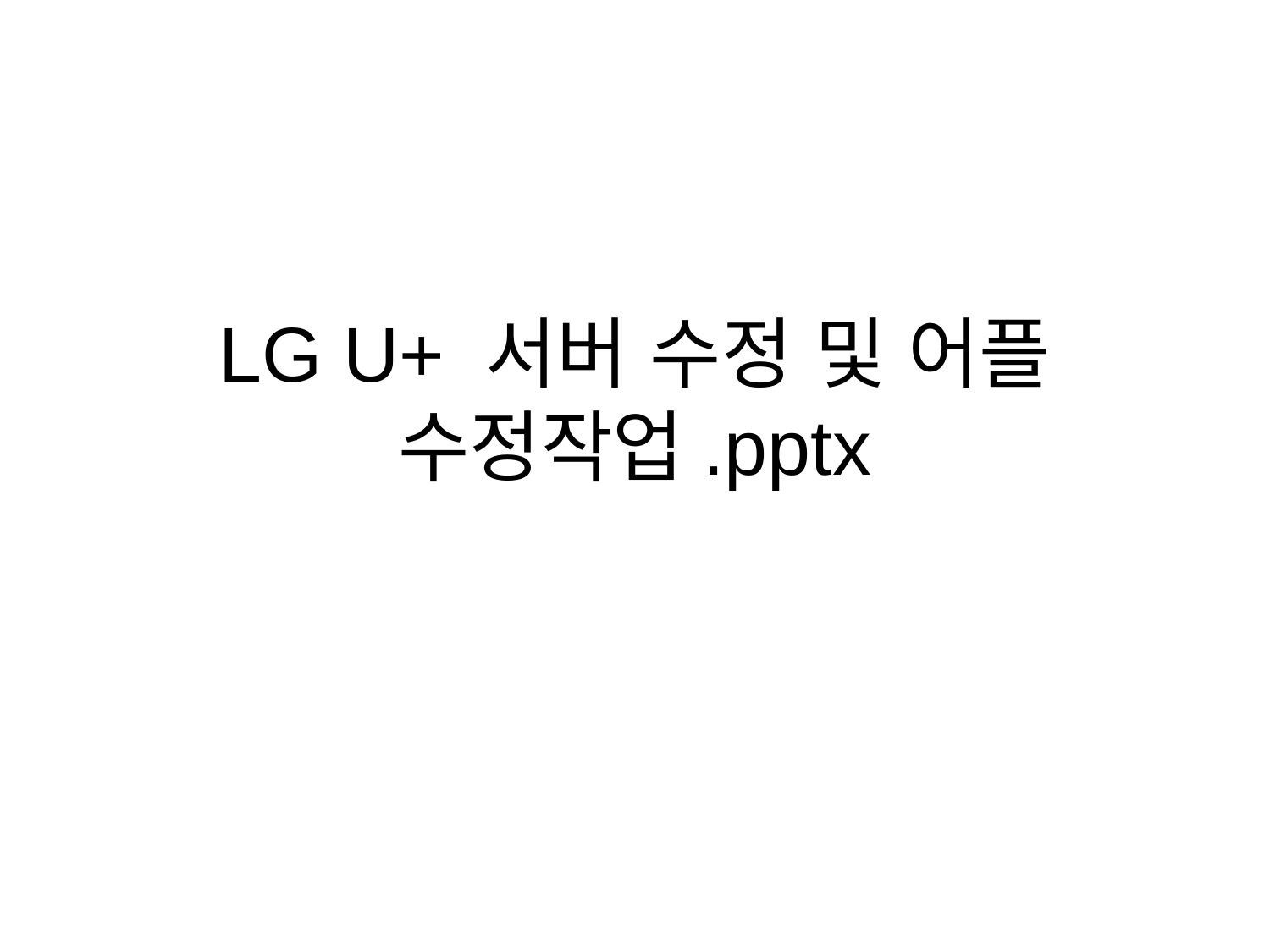

# LG U+ 서버 수정 및 어플 수정작업.pptx